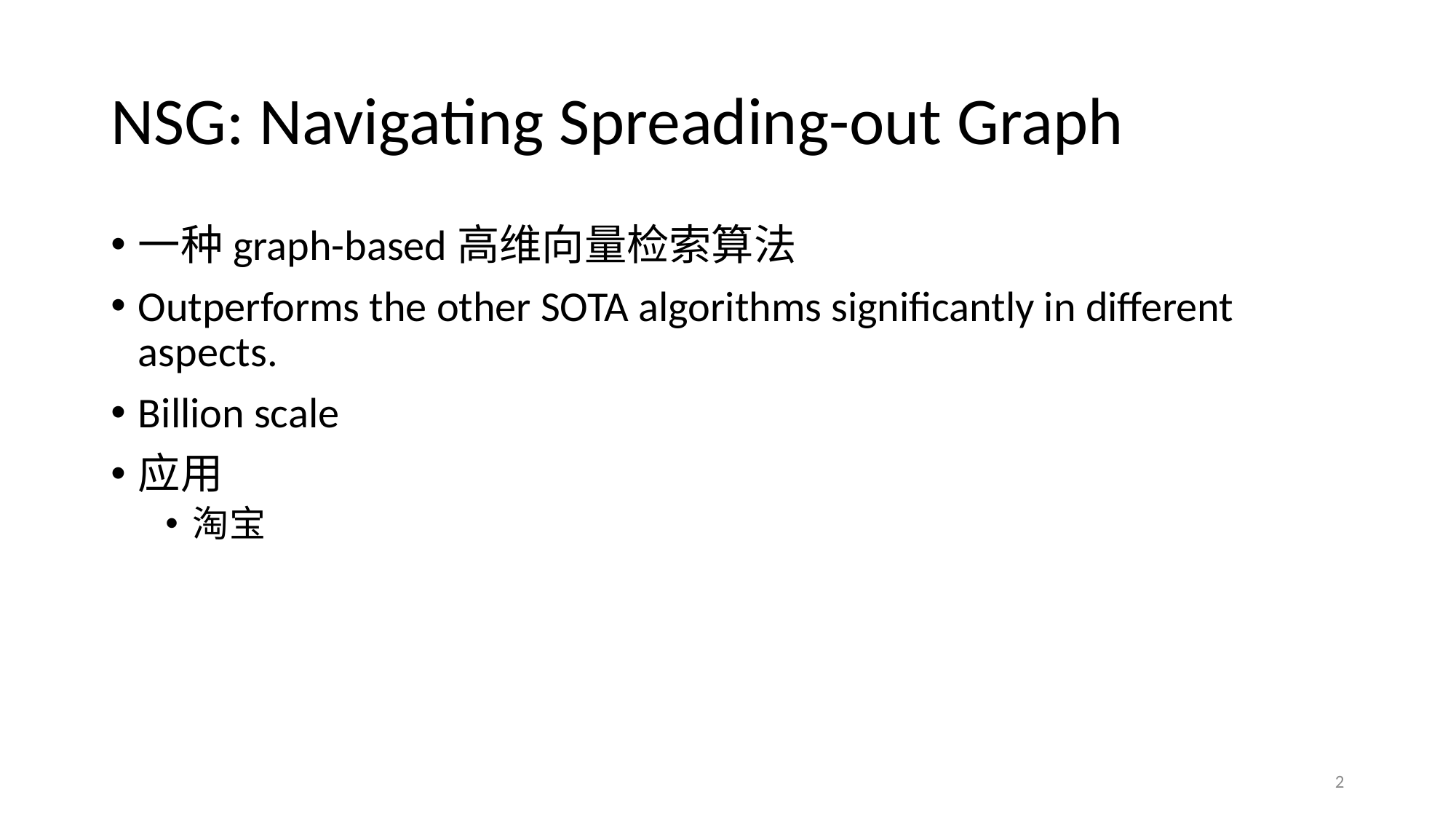

# NSG: Navigating Spreading-out Graph
一种graph-based高维向量检索算法
Outperforms the other SOTA algorithms significantly in different aspects.
Billion scale
应用
淘宝
2